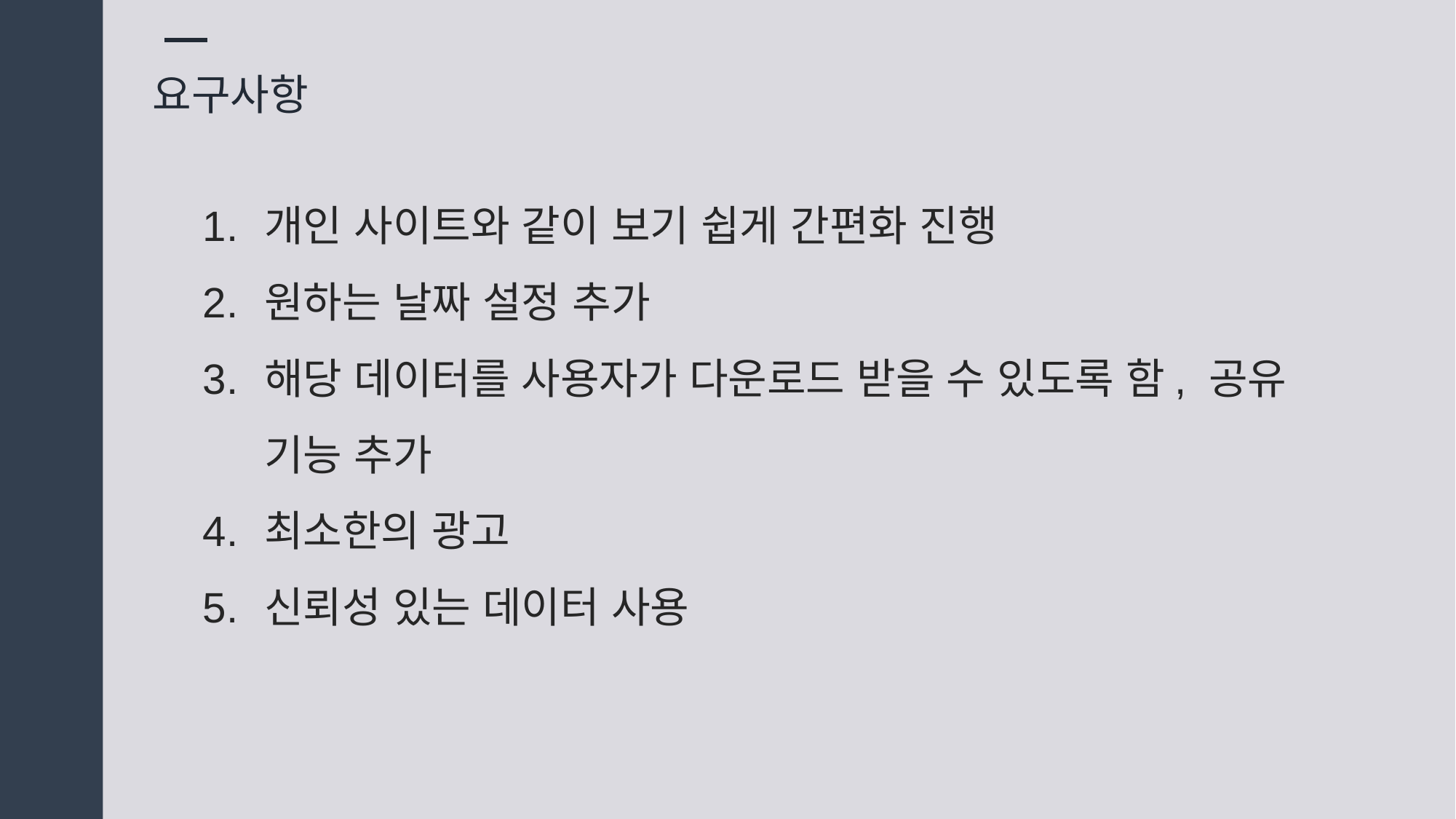

요구사항
개인 사이트와 같이 보기 쉽게 간편화 진행
원하는 날짜 설정 추가
해당 데이터를 사용자가 다운로드 받을 수 있도록 함, 공유 기능 추가
최소한의 광고
신뢰성 있는 데이터 사용